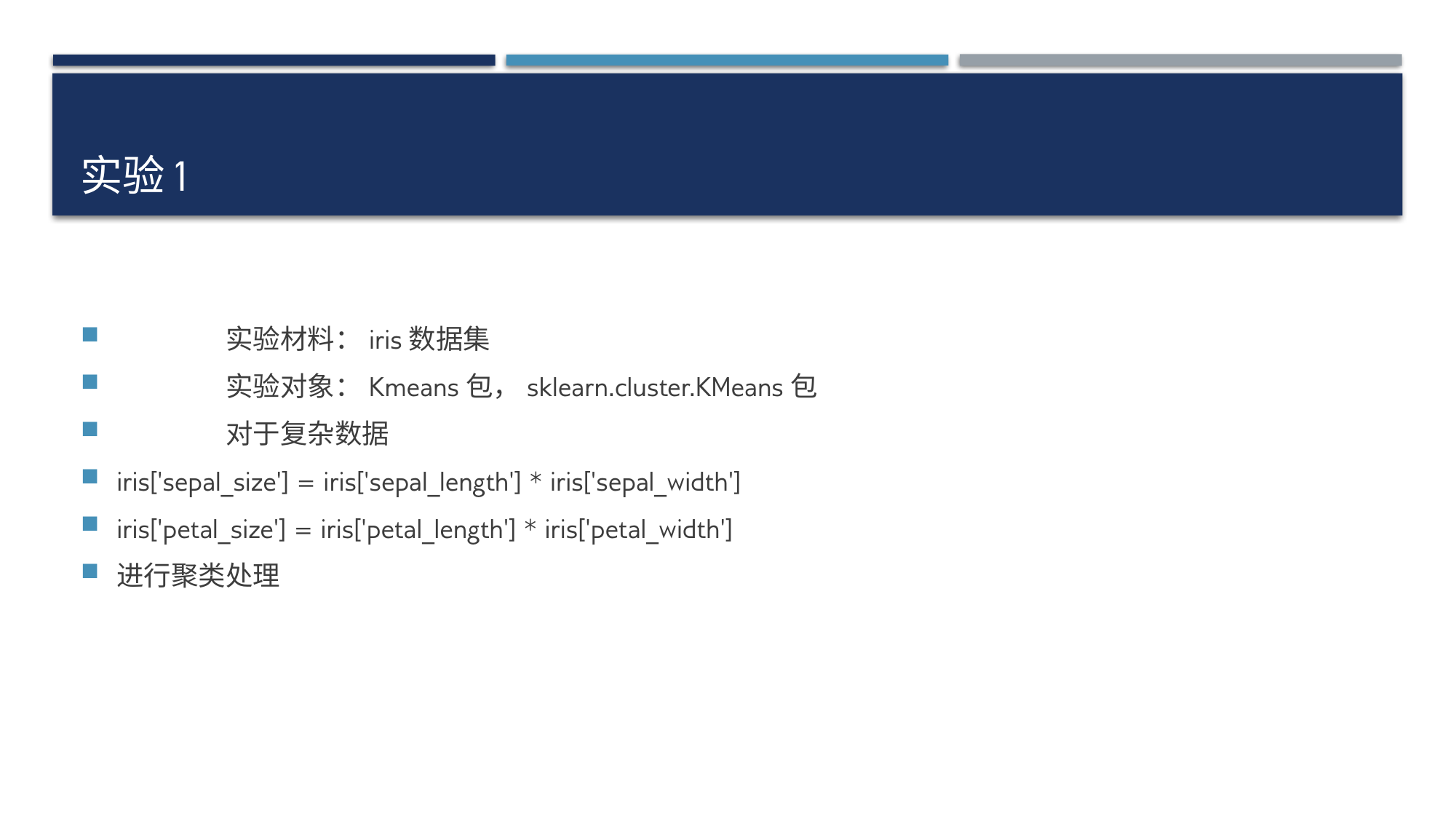

# 实验1
	实验材料：iris数据集
	实验对象：Kmeans包，sklearn.cluster.KMeans包
	对于复杂数据
iris['sepal_size'] = iris['sepal_length'] * iris['sepal_width']
iris['petal_size'] = iris['petal_length'] * iris['petal_width']
进行聚类处理